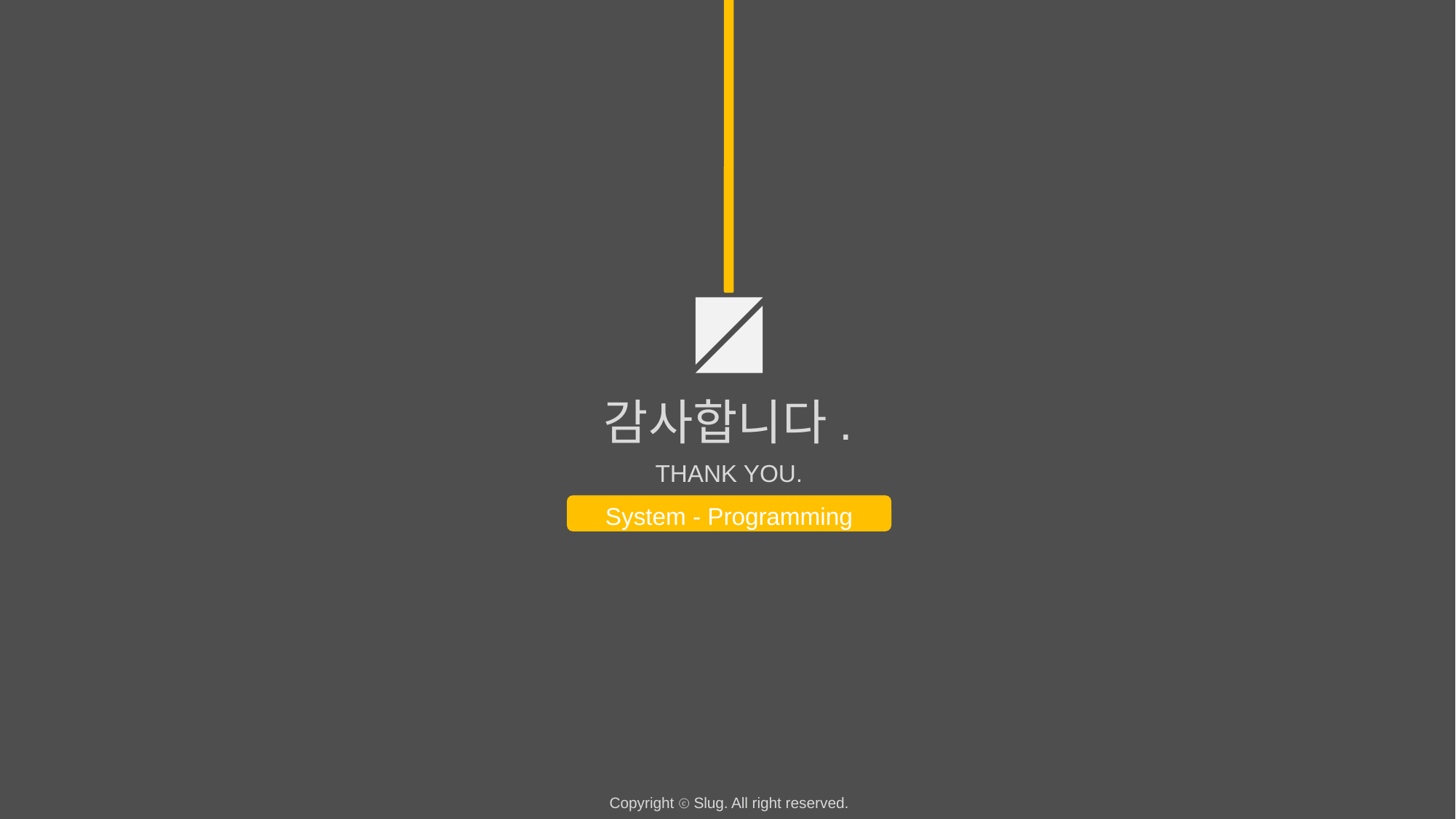

감사합니다.
THANK YOU.

System - Programming
Copyright ⓒ Slug. All right reserved.